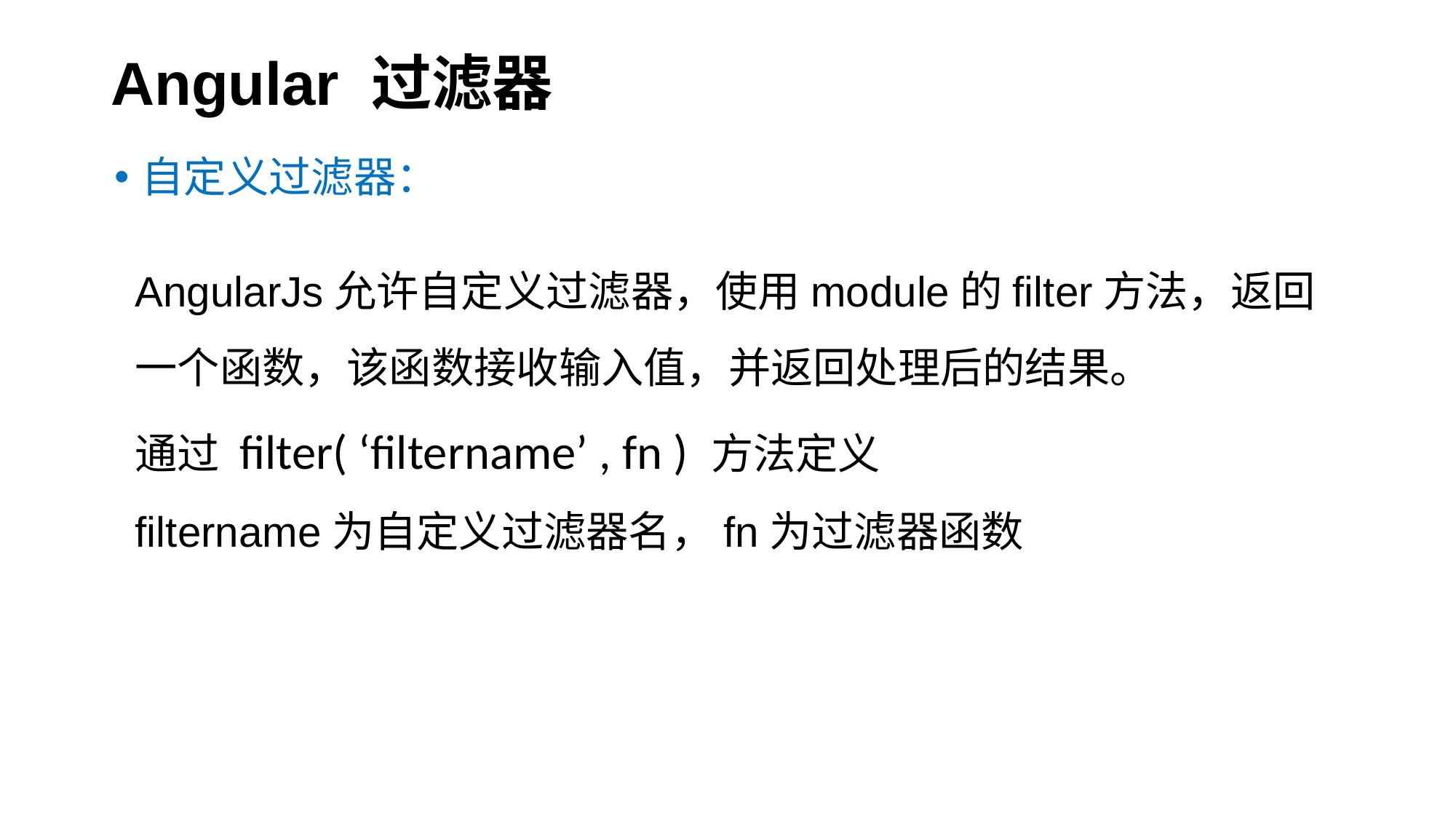

# Angular 过滤器
自定义过滤器：
AngularJs允许自定义过滤器，使用module的filter方法，返回一个函数，该函数接收输入值，并返回处理后的结果。
通过 filter( ‘filtername’ , fn ) 方法定义
filtername为自定义过滤器名，fn为过滤器函数